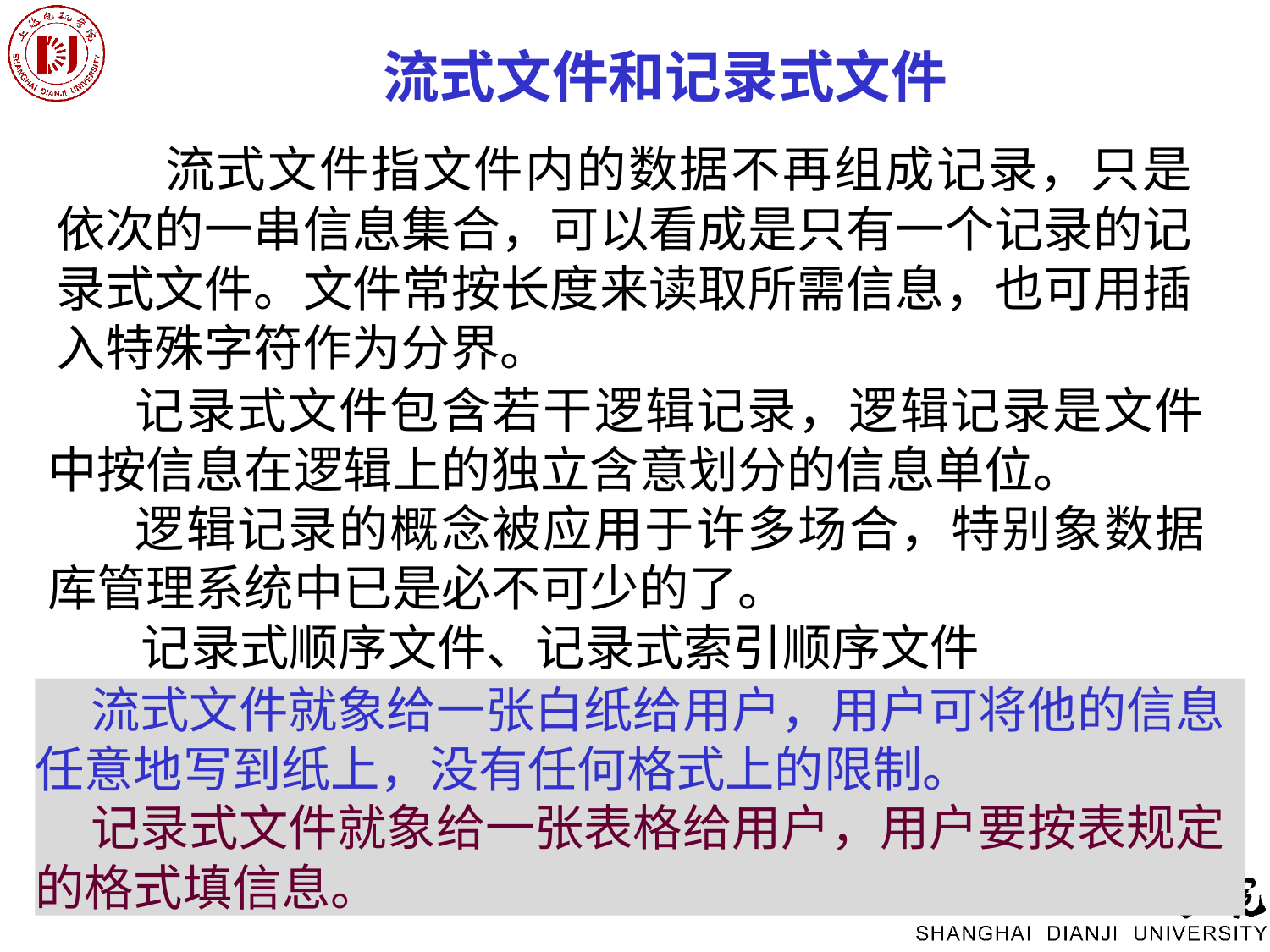

# 流式文件和记录式文件
   流式文件指文件内的数据不再组成记录，只是依次的一串信息集合，可以看成是只有一个记录的记录式文件。文件常按长度来读取所需信息，也可用插入特殊字符作为分界。
  记录式文件包含若干逻辑记录，逻辑记录是文件中按信息在逻辑上的独立含意划分的信息单位。
  逻辑记录的概念被应用于许多场合，特别象数据库管理系统中已是必不可少的了。
   记录式顺序文件、记录式索引顺序文件
    流式文件就象给一张白纸给用户，用户可将他的信息任意地写到纸上，没有任何格式上的限制。
    记录式文件就象给一张表格给用户，用户要按表规定的格式填信息。